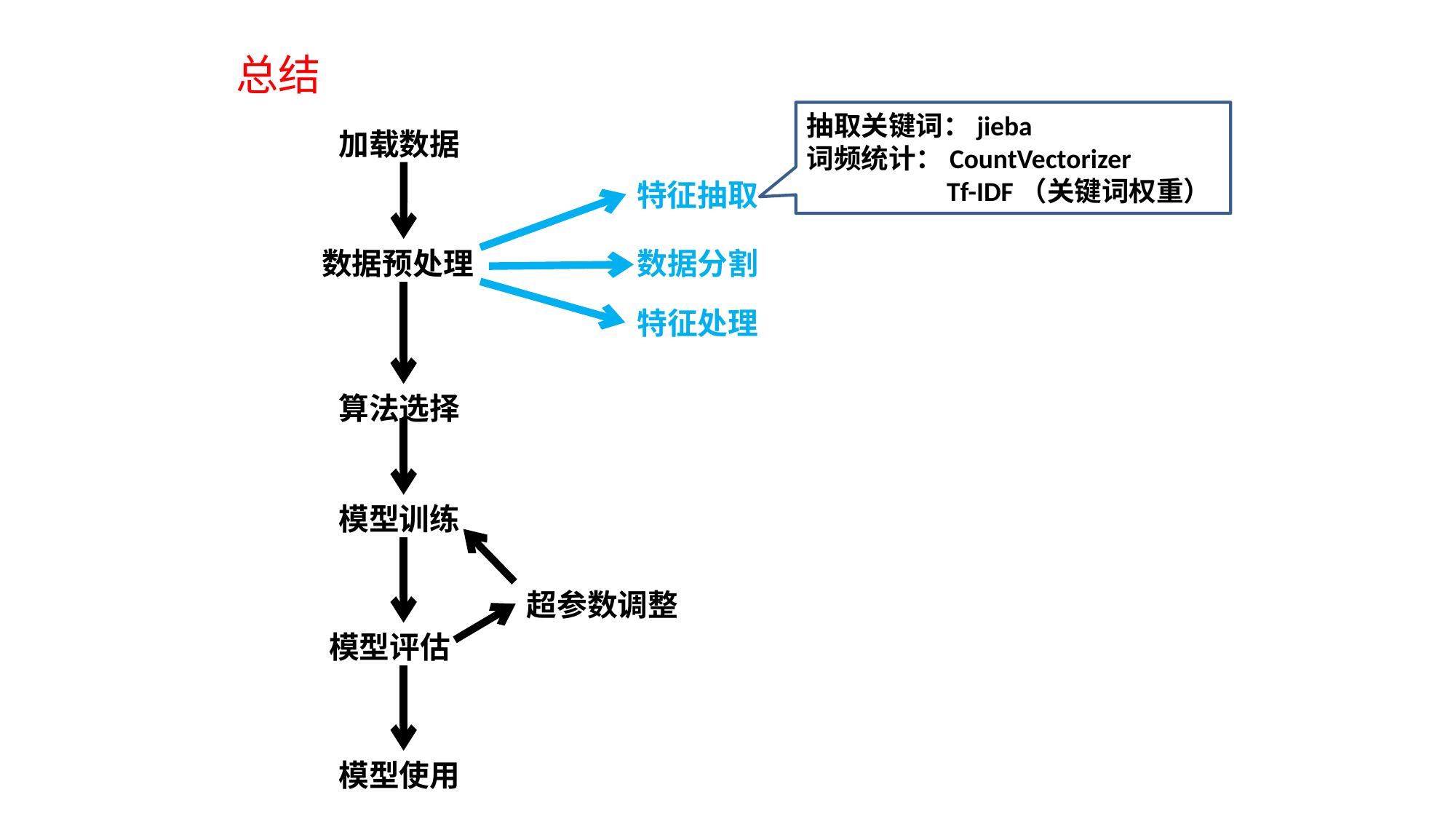

总结
抽取关键词：jieba
词频统计：CountVectorizer
	     Tf-IDF（关键词权重）
加载数据
特征抽取
数据预处理
数据分割
特征处理
算法选择
模型训练
超参数调整
模型评估
模型使用